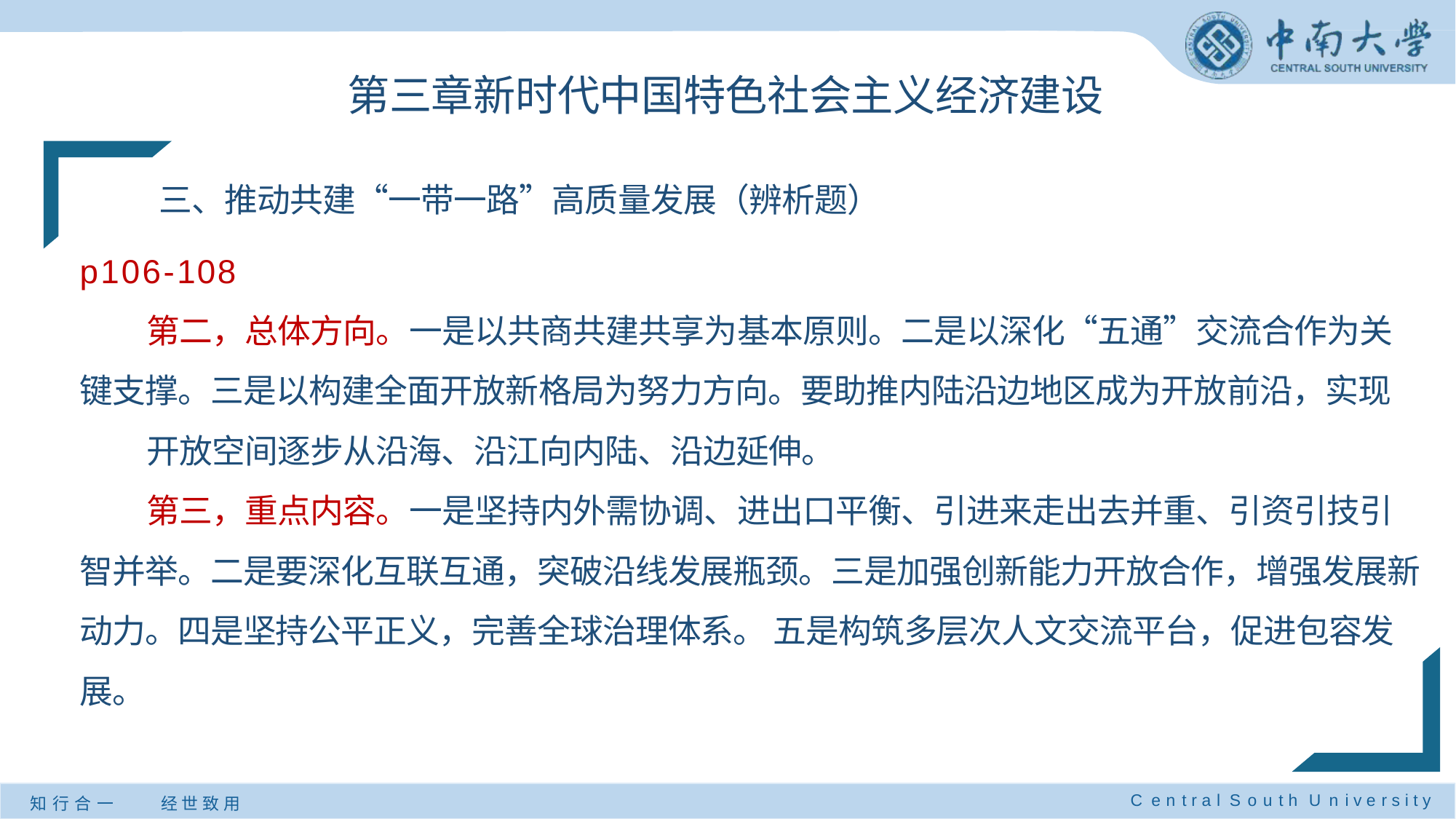

# 第三章新时代中国特色社会主义经济建设

三、推动共建“一带一路”高质量发展（辨析题）
p106-108
第二，总体方向。一是以共商共建共享为基本原则。二是以深化“五通”交流合作为关键支撑。三是以构建全面开放新格局为努力方向。要助推内陆沿边地区成为开放前沿，实现
开放空间逐步从沿海、沿江向内陆、沿边延伸。
第三，重点内容。一是坚持内外需协调、进出口平衡、引进来走出去并重、引资引技引智并举。二是要深化互联互通，突破沿线发展瓶颈。三是加强创新能力开放合作，增强发展新动力。四是坚持公平正义，完善全球治理体系。 五是构筑多层次人文交流平台，促进包容发展。

C e n t r a l S o u t h U n i v e r s i t y
知 行 合 一
经 世 致 用